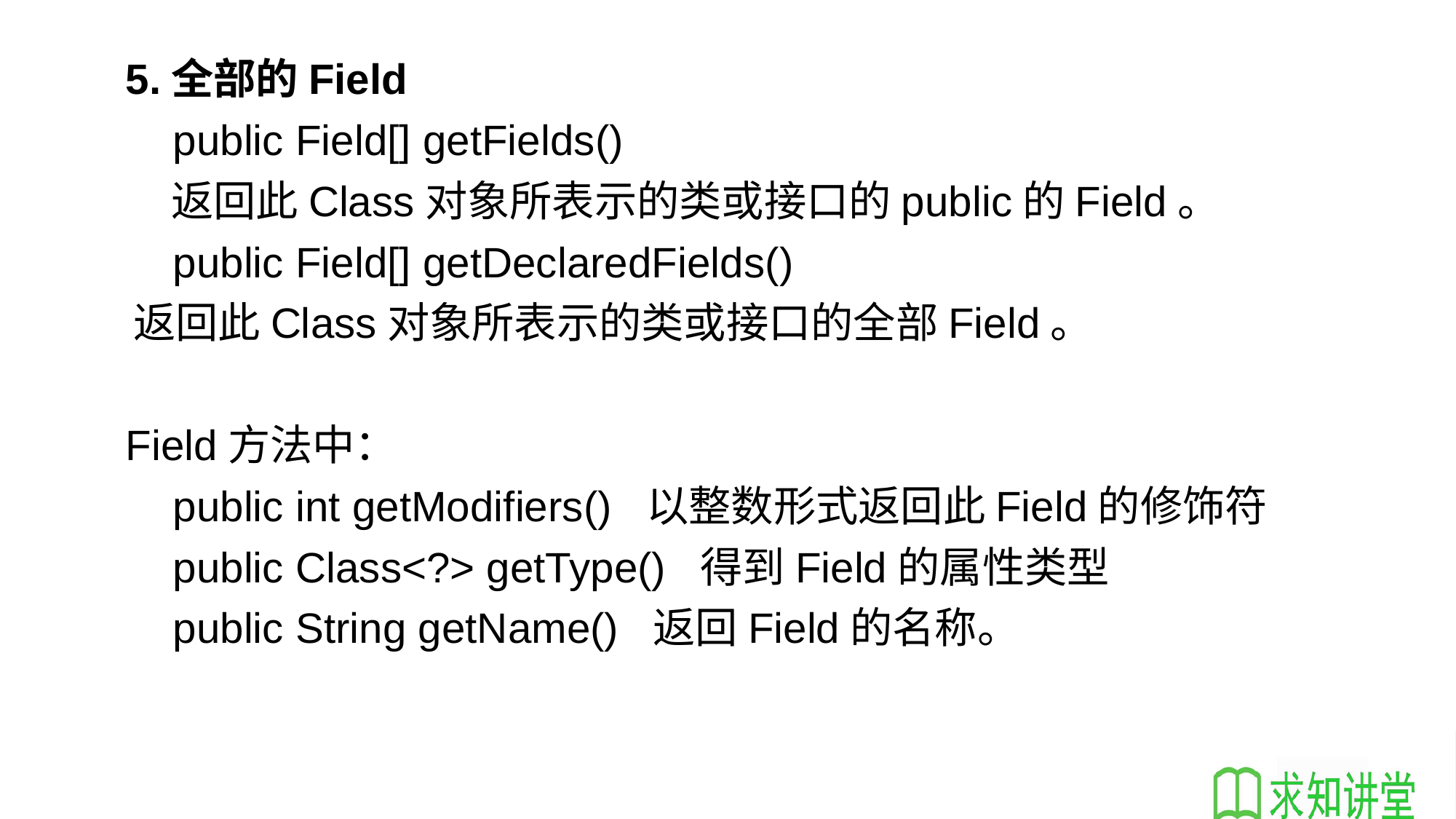

5.全部的Field
     public Field[] getFields()
     返回此Class对象所表示的类或接口的public的Field。
     public Field[] getDeclaredFields()
 返回此Class对象所表示的类或接口的全部Field。

 Field方法中：
     public int getModifiers()  以整数形式返回此Field的修饰符
     public Class<?> getType()  得到Field的属性类型
     public String getName()  返回Field的名称。